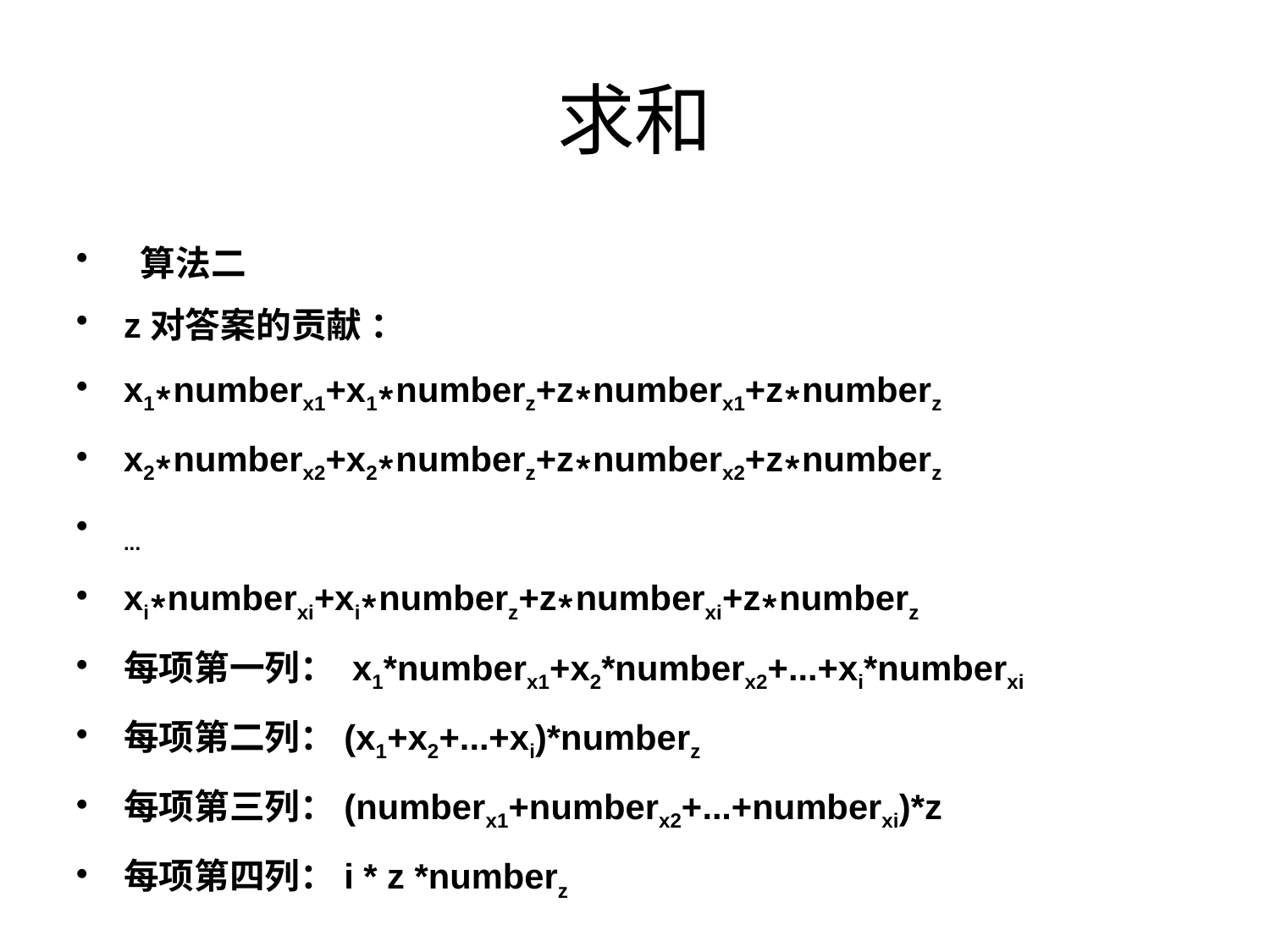

# 求和
 算法二
z对答案的贡献 ：
x1∗numberx1+x1∗numberz+z∗numberx1+z∗numberz
x2∗numberx2+x2∗numberz+z∗numberx2+z∗numberz
...
xi∗numberxi+xi∗numberz+z∗numberxi+z∗numberz
每项第一列： x1*numberx1+x2*numberx2+...+xi*numberxi
每项第二列：(x1+x2+...+xi)*numberz
每项第三列：(numberx1+numberx2+...+numberxi)*z
每项第四列：i * z *numberz